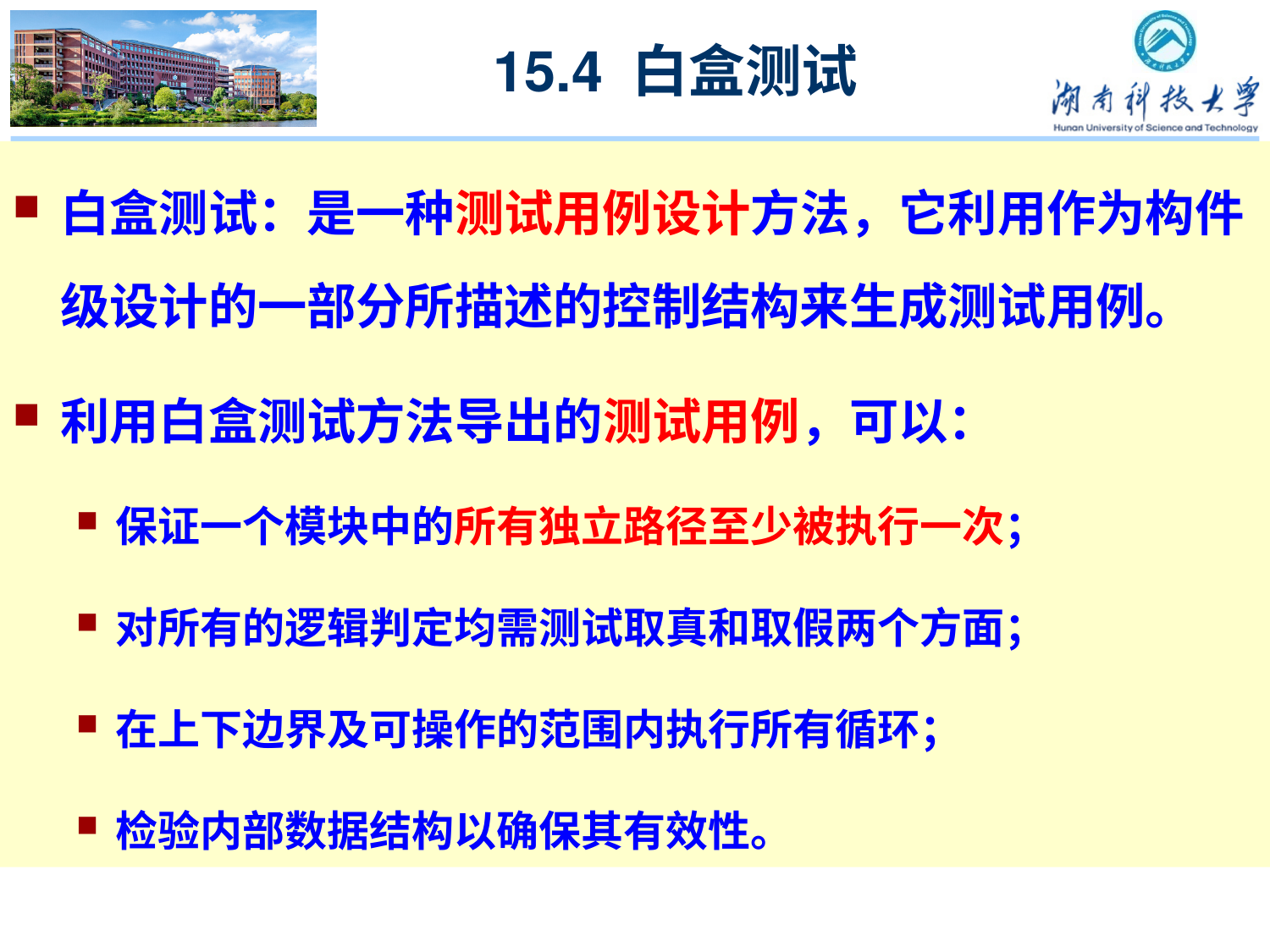

15.4 白盒测试
白盒测试：是一种测试用例设计方法，它利用作为构件级设计的一部分所描述的控制结构来生成测试用例。
利用白盒测试方法导出的测试用例，可以：
保证一个模块中的所有独立路径至少被执行一次；
对所有的逻辑判定均需测试取真和取假两个方面；
在上下边界及可操作的范围内执行所有循环；
检验内部数据结构以确保其有效性。
20